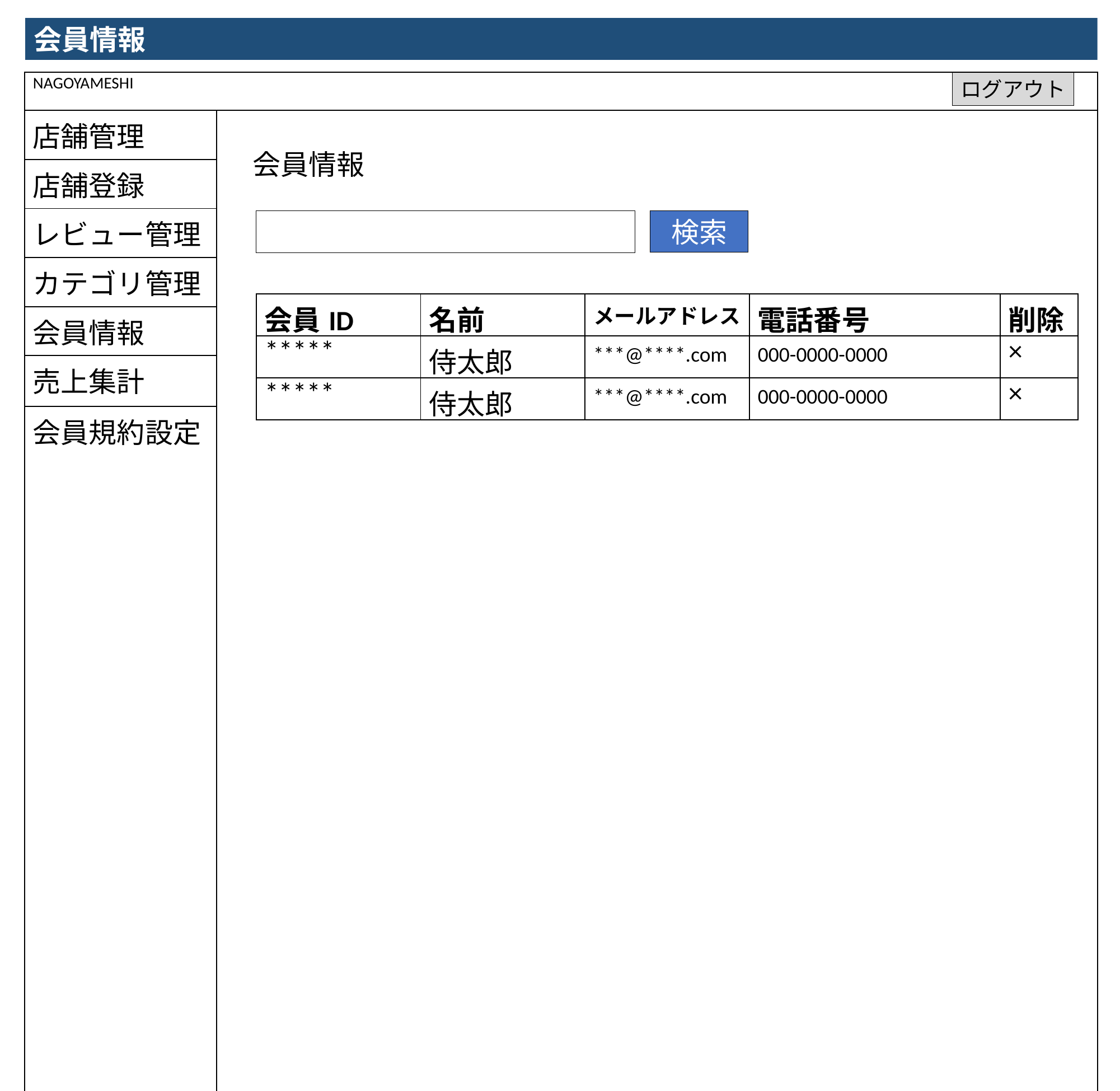

会員情報
| NAGOYAMESHI |  |
| --- | --- |
| 店舗管理 | 会員情報 |
| 店舗登録 |  |
| レビュー管理 |  |
| カテゴリ管理 |  |
| 会員情報 |  |
| 売上集計 |  |
| 会員規約設定 |  |
ログアウト

検索
| 会員ID | 名前 | メールアドレス | 電話番号 | 削除 |
| --- | --- | --- | --- | --- |
| \*\*\*\*\* | 侍太郎 | \*\*\*@\*\*\*\*.com | 000-0000-0000 | × |
| \*\*\*\*\* | 侍太郎 | \*\*\*@\*\*\*\*.com | 000-0000-0000 | × |